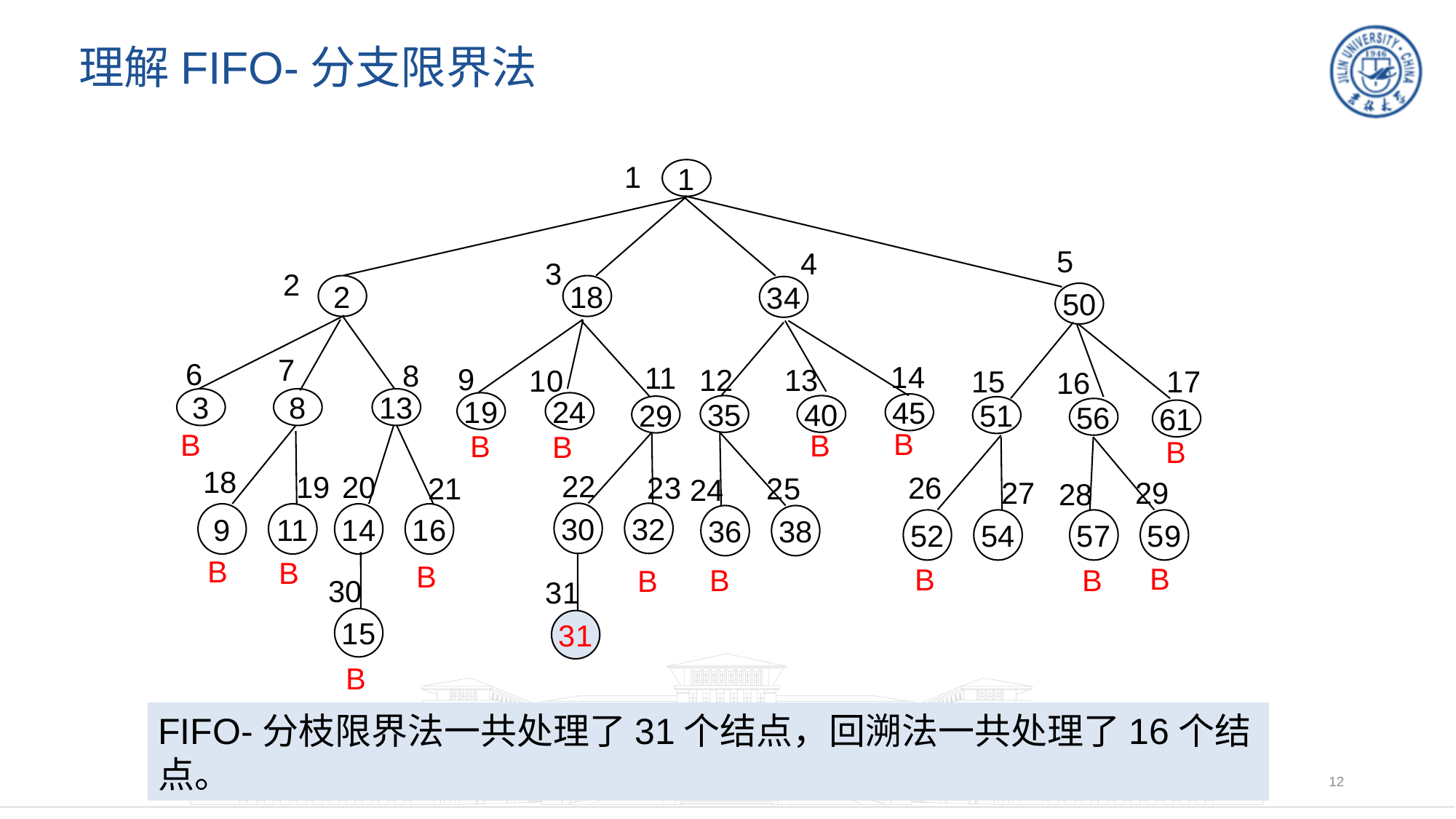

# 理解FIFO-分支限界法
1
1

5
50
4
34
3
18
2
2

7
6
8
3
8
13

11
9
10
19
24
29

14
12
13
45
35
40

15
17
16
51
56
61
B
B
B
B
B

20
21
14
16

18
19
9
11
B

25
24
38
36

22
23
30
32

26
27
52
54

29
28
59
57
B
B
B

30
15

31
31
B
B
B
B
B
B
FIFO-分枝限界法一共处理了31个结点，回溯法一共处理了16个结点。
12